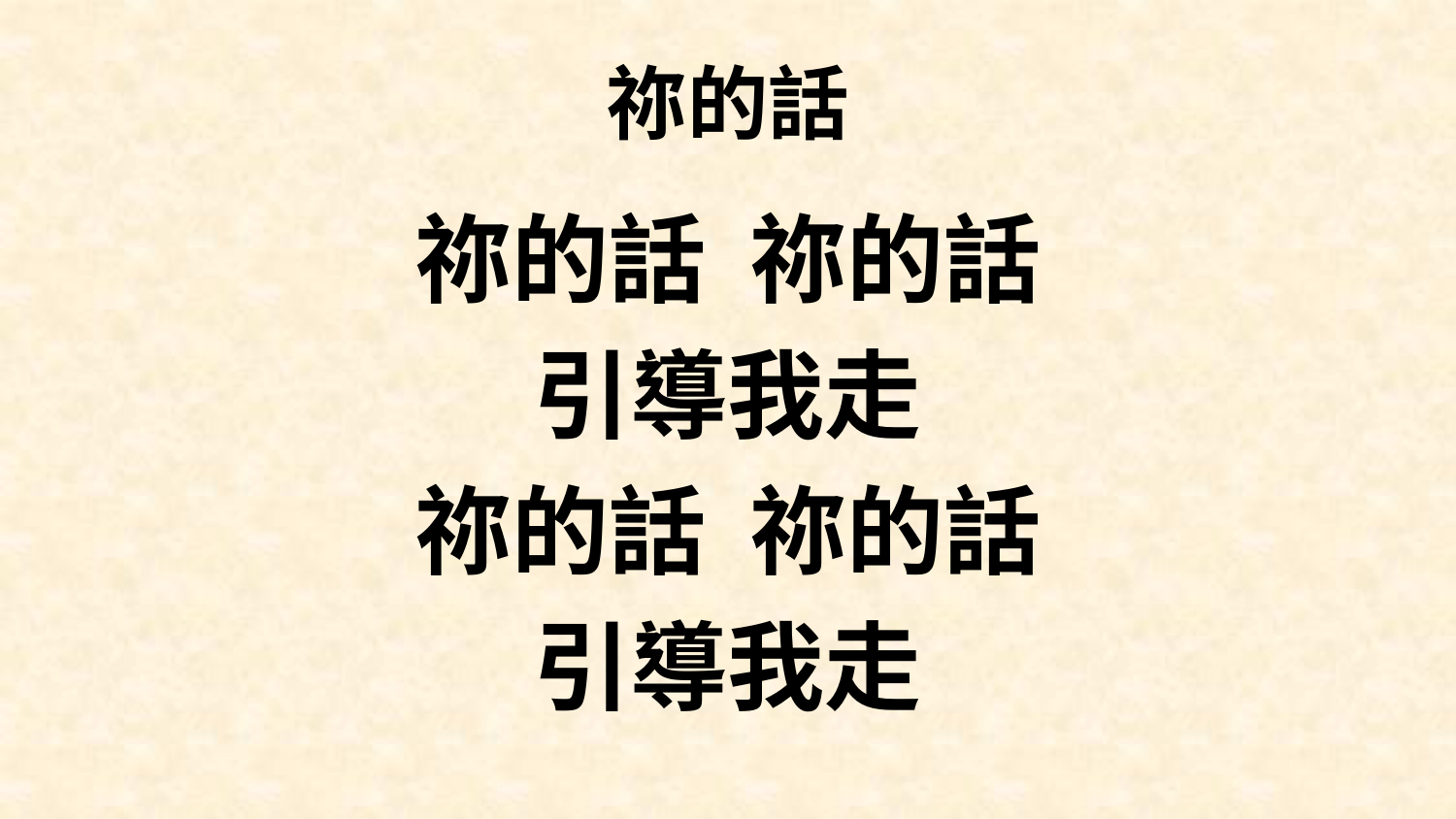

# 祢的話
祢的話  祢的話
引導我走
祢的話  祢的話
引導我走